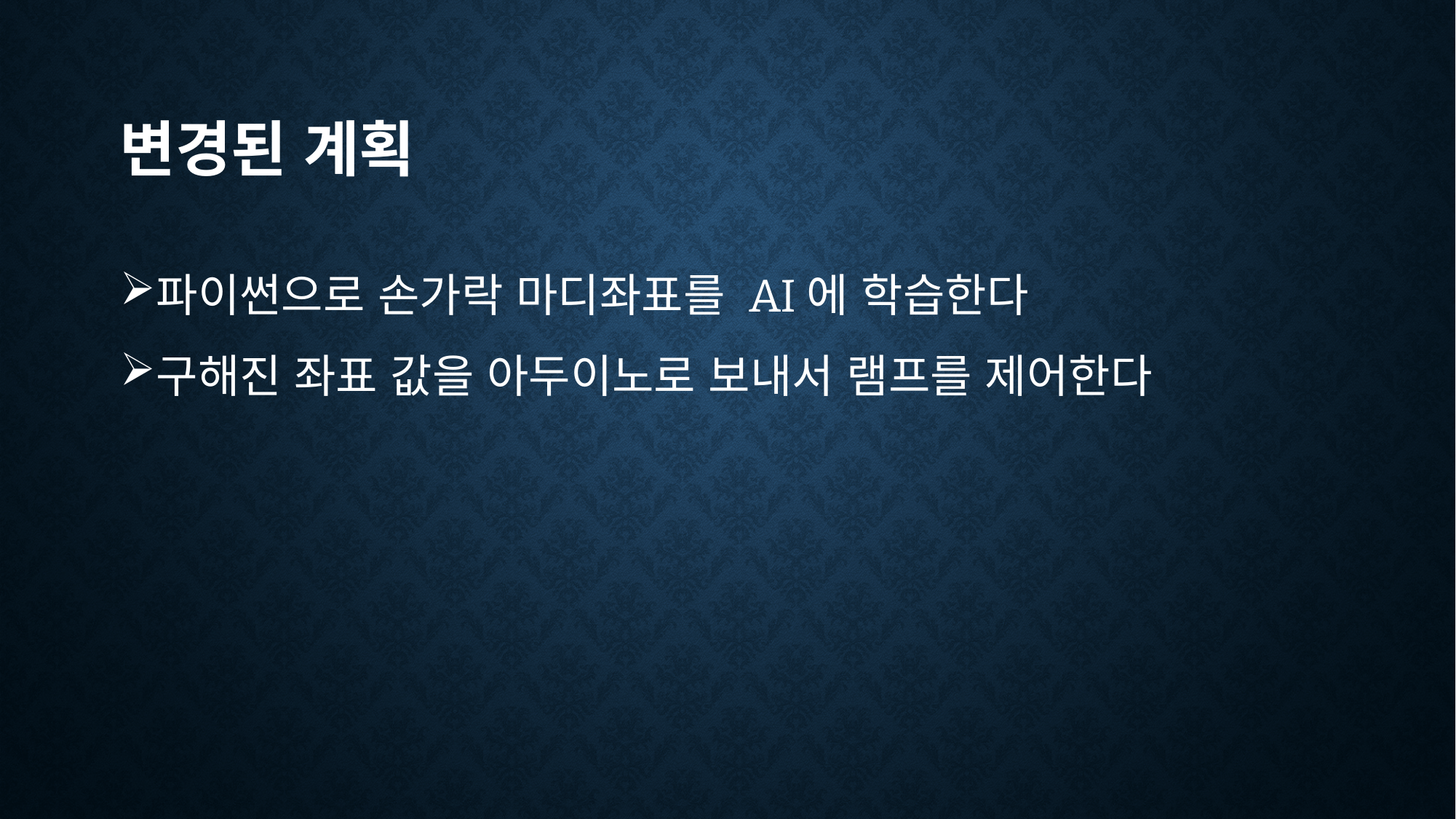

# 변경된 계획
파이썬으로 손가락 마디좌표를 AI에 학습한다
구해진 좌표 값을 아두이노로 보내서 램프를 제어한다